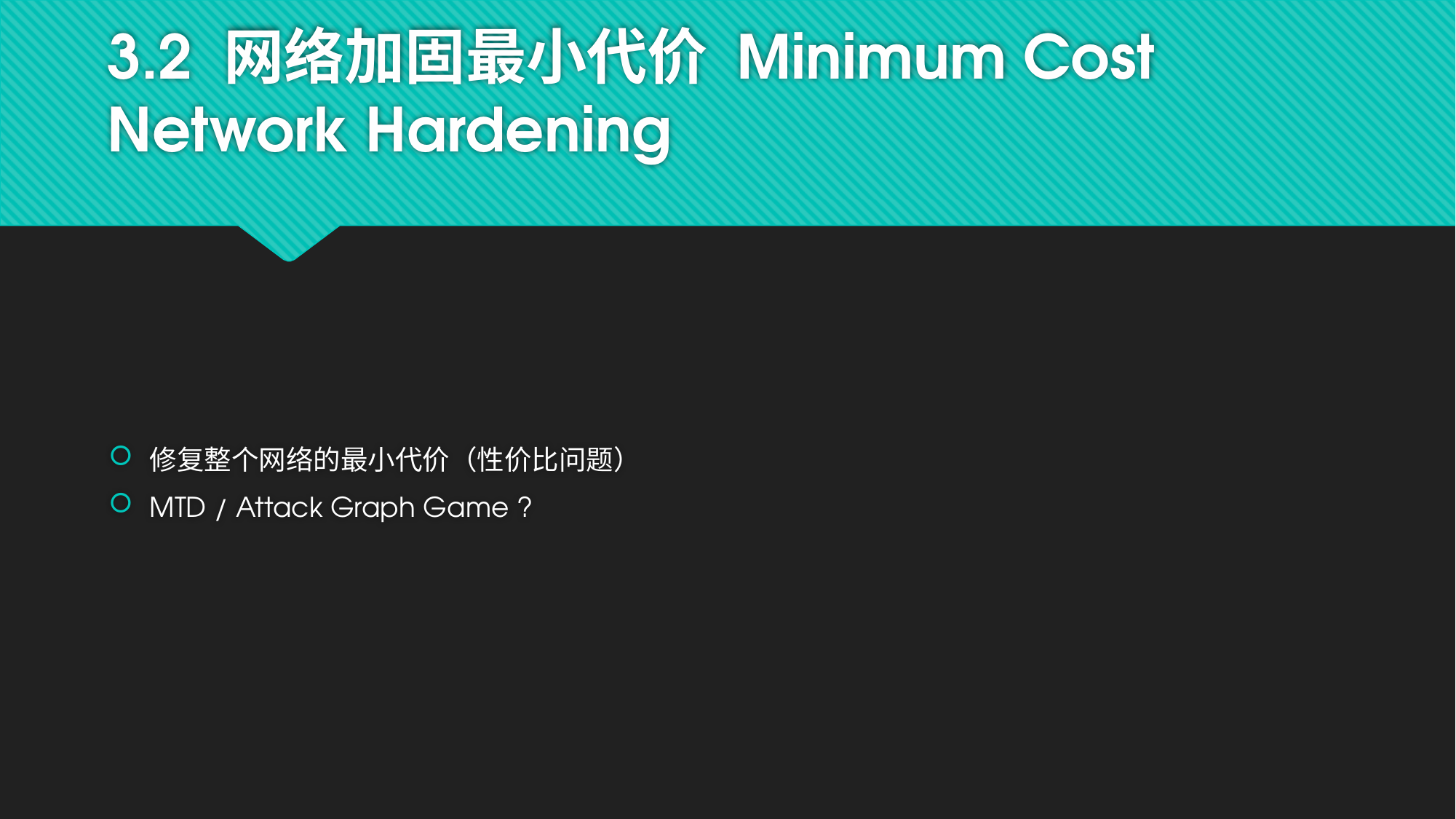

# 3.2 网络加固最小代价 Minimum Cost Network Hardening
修复整个网络的最小代价（性价比问题）
MTD / Attack Graph Game ?